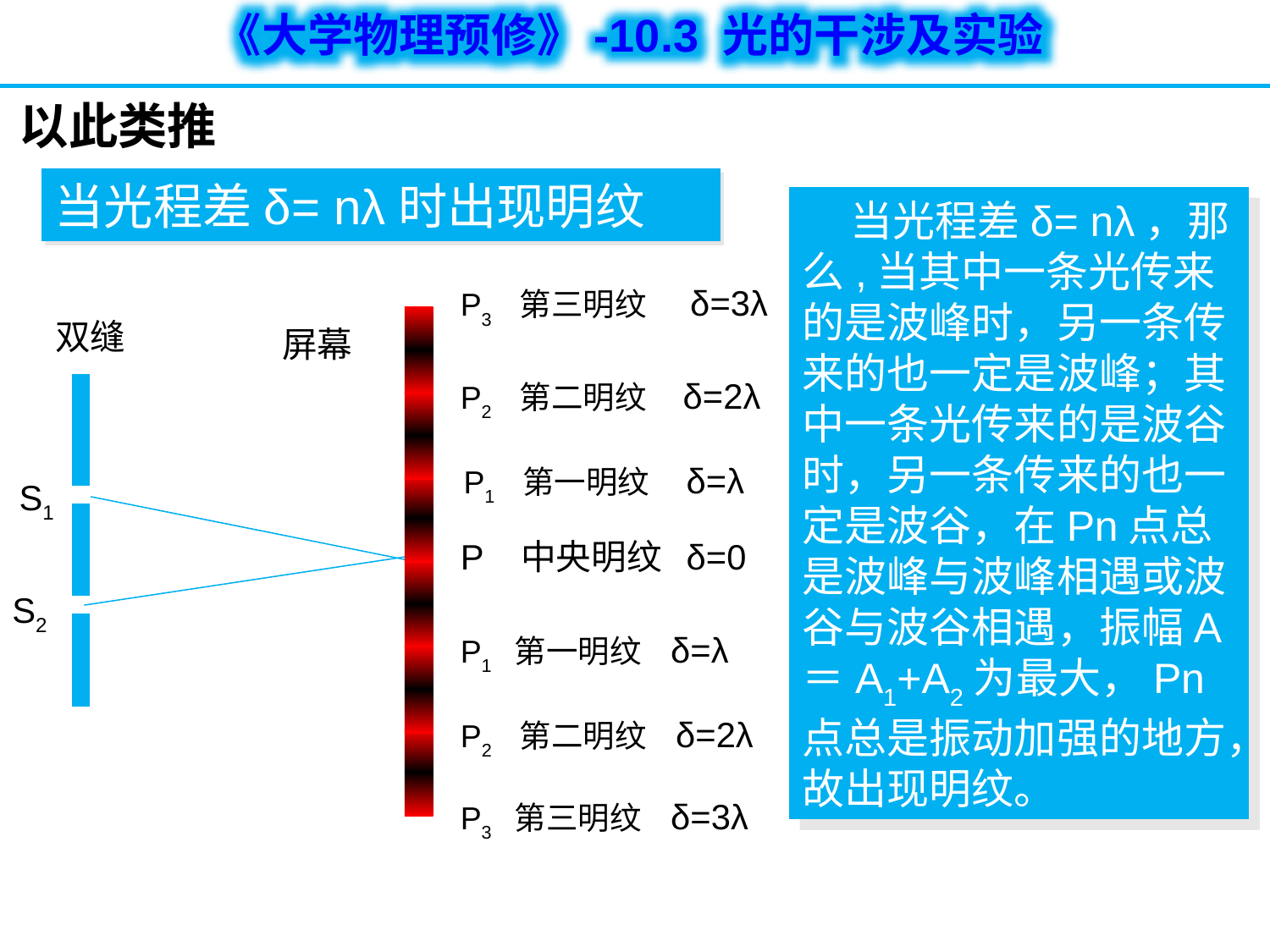

以此类推
当光程差δ= nλ时出现明纹
    当光程差δ= nλ，那么,当其中一条光传来的是波峰时，另一条传来的也一定是波峰；其中一条光传来的是波谷时，另一条传来的也一定是波谷，在Pn点总是波峰与波峰相遇或波谷与波谷相遇，振幅A＝A1+A2为最大，Pn点总是振动加强的地方，故出现明纹。
P3    第三明纹     δ=3λ
P2    第二明纹    δ=2λ
P1    第一明纹    δ=λ
P     中央明纹  δ=0
P1   第一明纹   δ=λ
P2    第二明纹   δ=2λ
P3   第三明纹   δ=3λ

双缝
屏幕

S1

S2